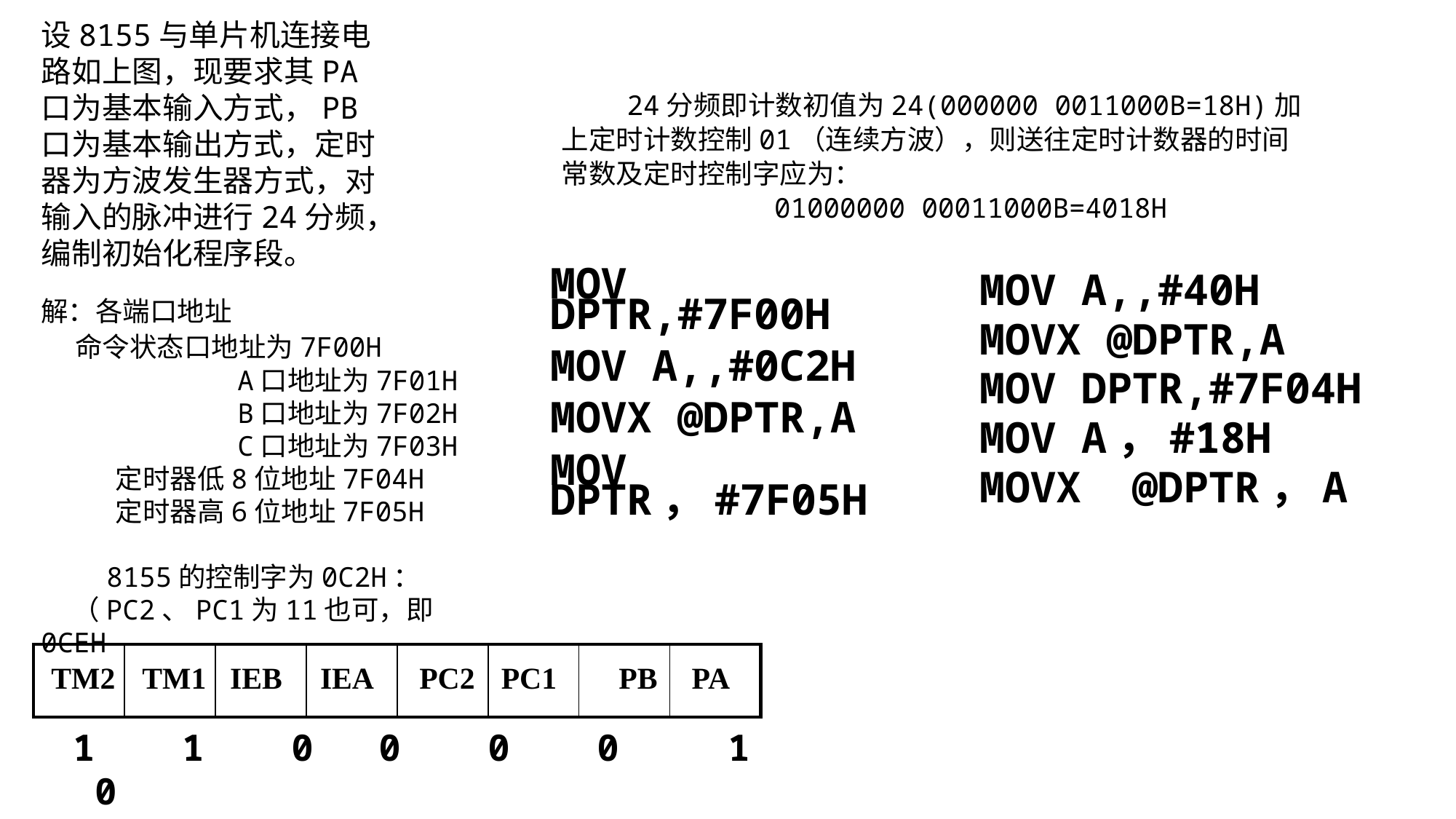

设8155与单片机连接电路如上图，现要求其PA口为基本输入方式，PB口为基本输出方式，定时器为方波发生器方式，对输入的脉冲进行24分频，编制初始化程序段。
    24分频即计数初值为24(000000 0011000B=18H)加上定时计数控制01（连续方波），则送往定时计数器的时间常数及定时控制字应为：
             01000000 00011000B=4018H
MOV DPTR,#7F00H
MOV A,,#0C2H
MOVX @DPTR,A
MOV DPTR，#7F05H
MOV A,,#40H
MOVX @DPTR,A
MOV DPTR,#7F04H
MOV A，#18H
MOVX  @DPTR，A
解：各端口地址
    命令状态口地址为7F00H
            A口地址为7F01H
            B口地址为7F02H
            C口地址为7F03H
           定时器低8位地址7F04H
           定时器高6位地址7F05H

    8155的控制字为0C2H：
    （PC2、PC1为11也可，即0CEH
|  |  |  |  |  |  |  |  |
| --- | --- | --- | --- | --- | --- | --- | --- |
TM2
TM1
IEB
IEA
PC2
PC1
PB
PA
 1    1    0   0    0    0     1   0